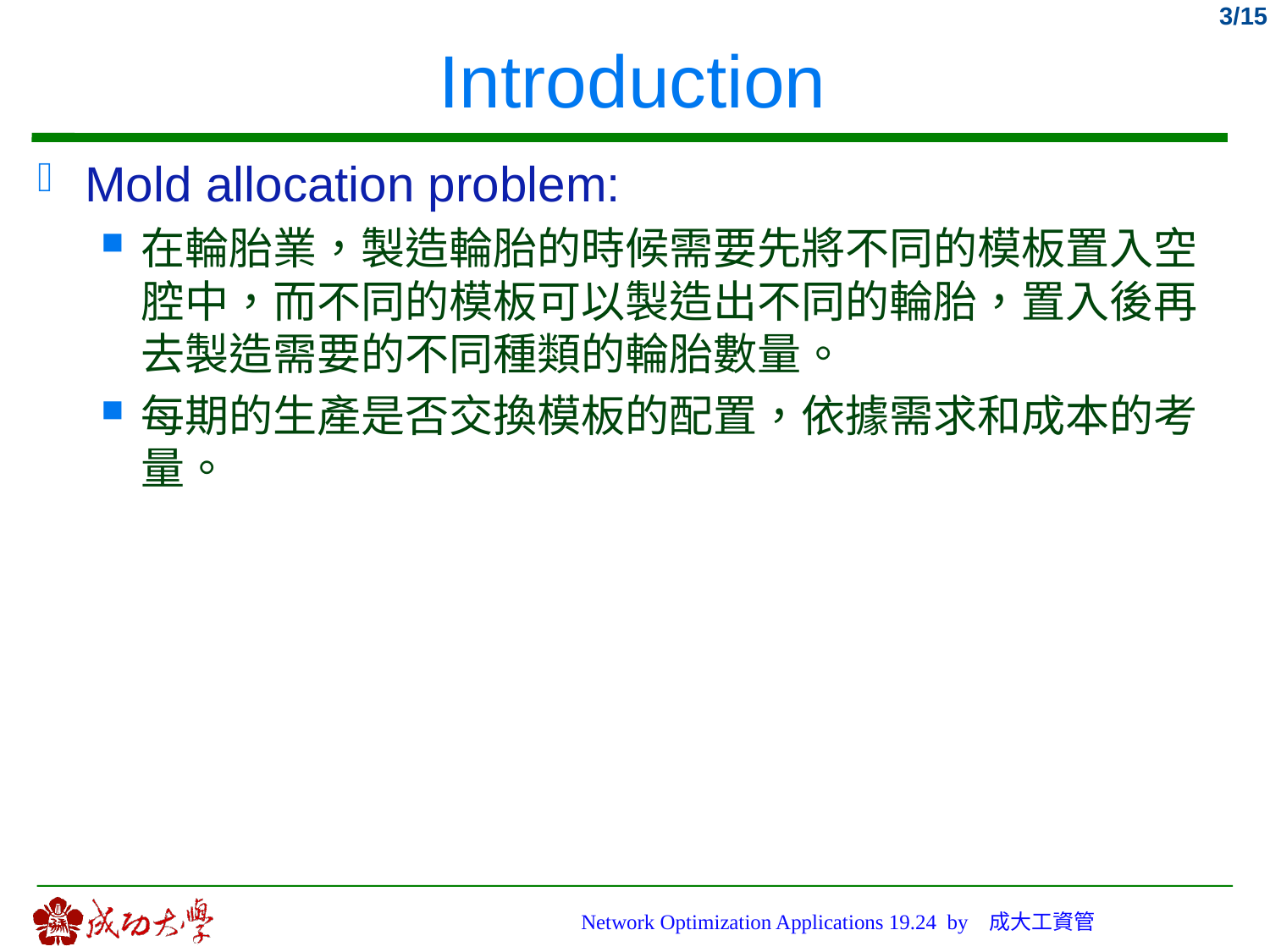

# Introduction
Mold allocation problem:
在輪胎業，製造輪胎的時候需要先將不同的模板置入空腔中，而不同的模板可以製造出不同的輪胎，置入後再去製造需要的不同種類的輪胎數量。
每期的生產是否交換模板的配置，依據需求和成本的考量。
Network Optimization Applications 19.24  by   成大工資管